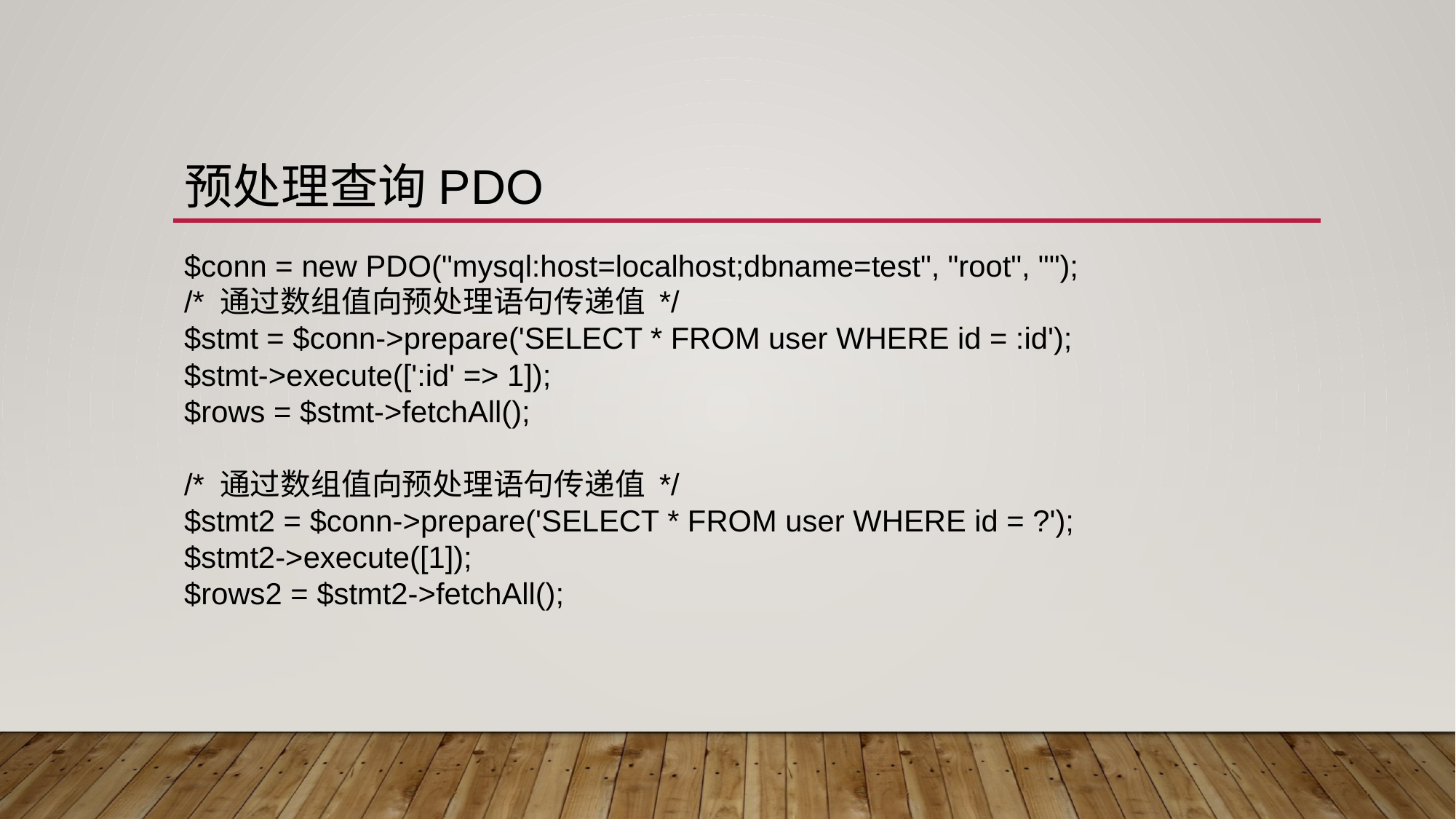

# 预处理查询pdo
$conn = new PDO("mysql:host=localhost;dbname=test", "root", "");
/* 通过数组值向预处理语句传递值 */
$stmt = $conn->prepare('SELECT * FROM user WHERE id = :id');
$stmt->execute([':id' => 1]);
$rows = $stmt->fetchAll();

/* 通过数组值向预处理语句传递值 */
$stmt2 = $conn->prepare('SELECT * FROM user WHERE id = ?');
$stmt2->execute([1]);
$rows2 = $stmt2->fetchAll();